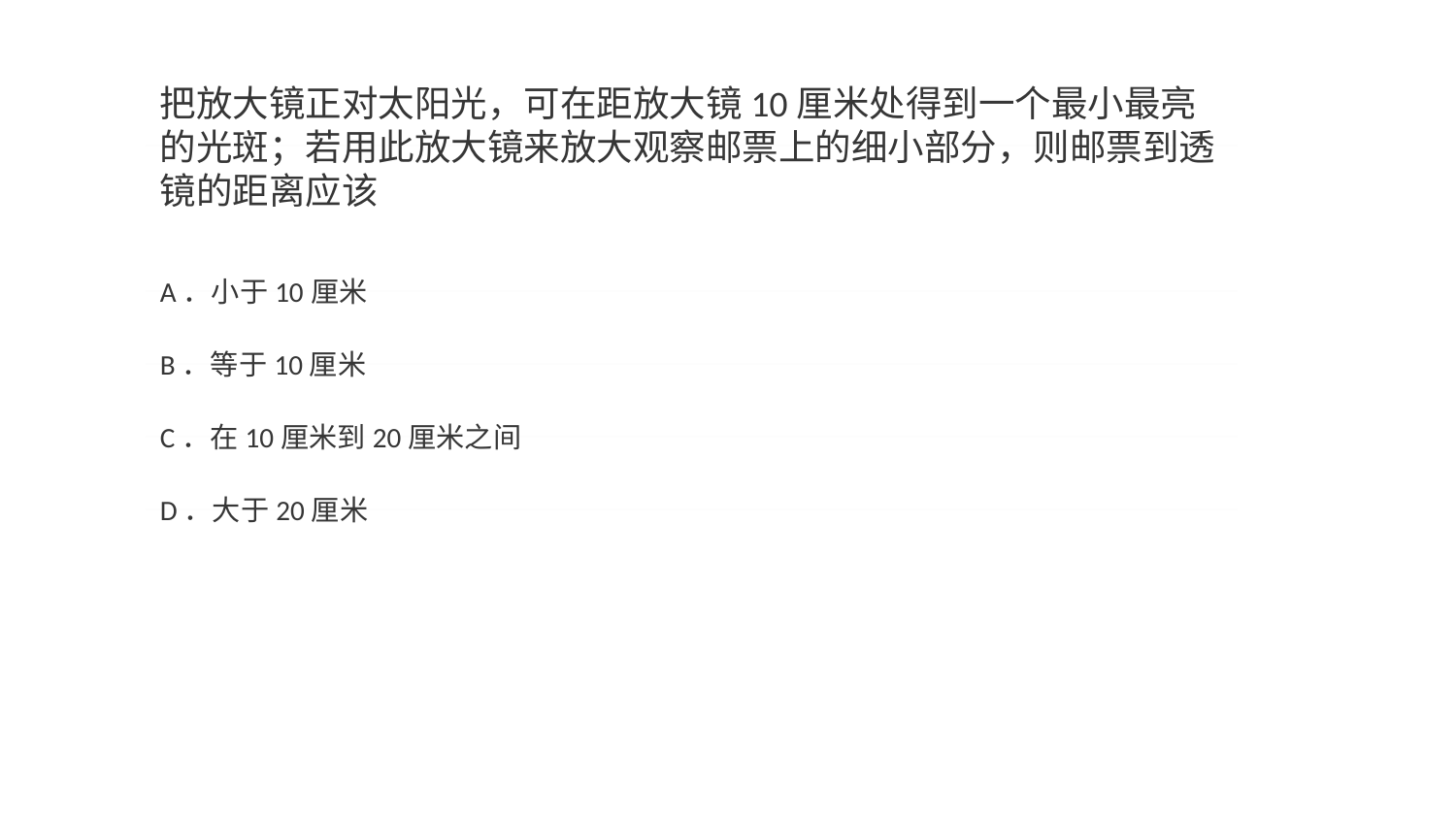

把放大镜正对太阳光，可在距放大镜10厘米处得到一个最小最亮的光斑；若用此放大镜来放大观察邮票上的细小部分，则邮票到透镜的距离应该
A．小于10厘米
B．等于10厘米
C．在10厘米到20厘米之间
D．大于20厘米